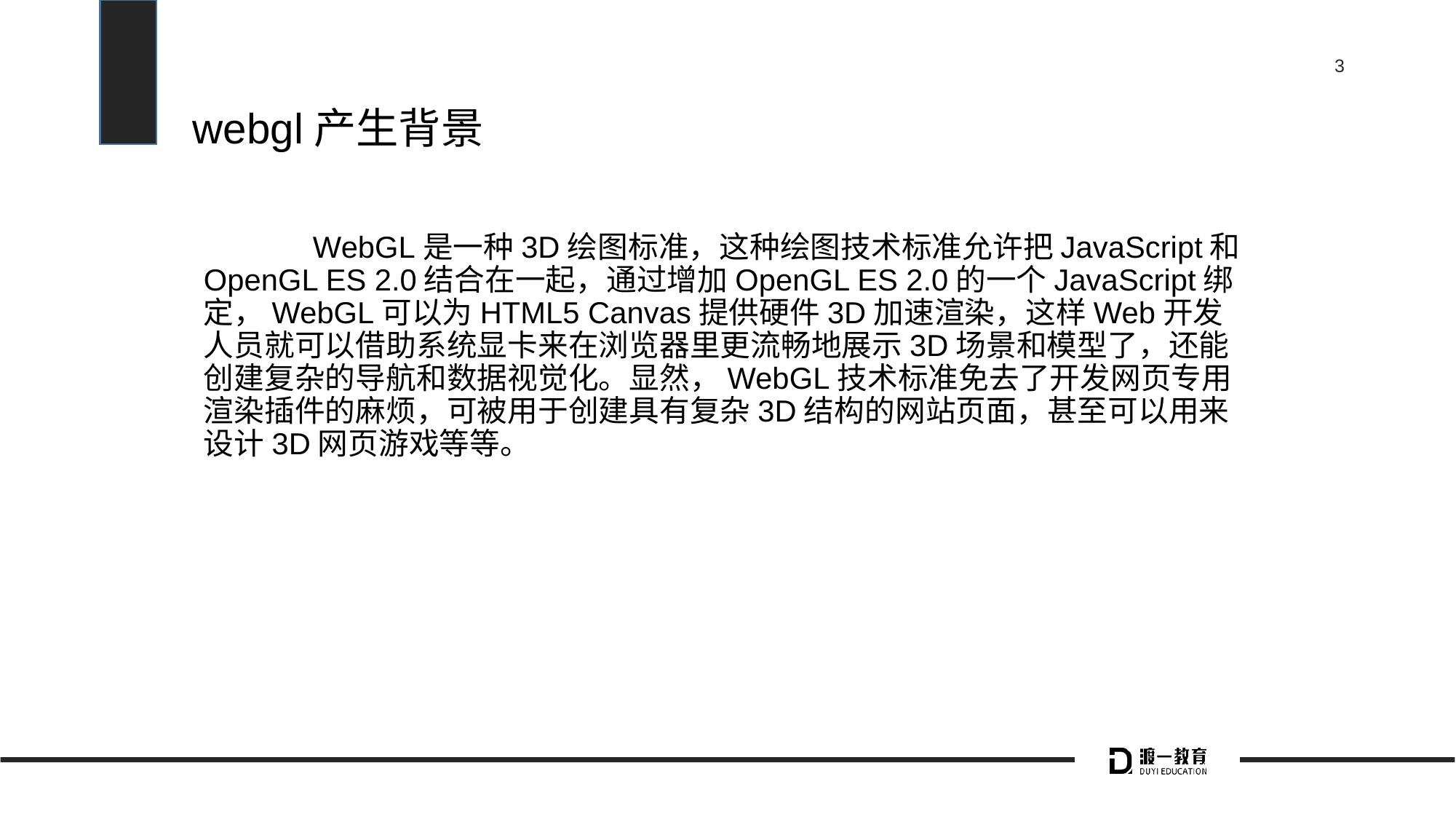

# webgl产生背景
	WebGL是一种3D绘图标准，这种绘图技术标准允许把JavaScript和OpenGL ES 2.0结合在一起，通过增加OpenGL ES 2.0的一个JavaScript绑定，WebGL可以为HTML5 Canvas提供硬件3D加速渲染，这样Web开发人员就可以借助系统显卡来在浏览器里更流畅地展示3D场景和模型了，还能创建复杂的导航和数据视觉化。显然，WebGL技术标准免去了开发网页专用渲染插件的麻烦，可被用于创建具有复杂3D结构的网站页面，甚至可以用来设计3D网页游戏等等。